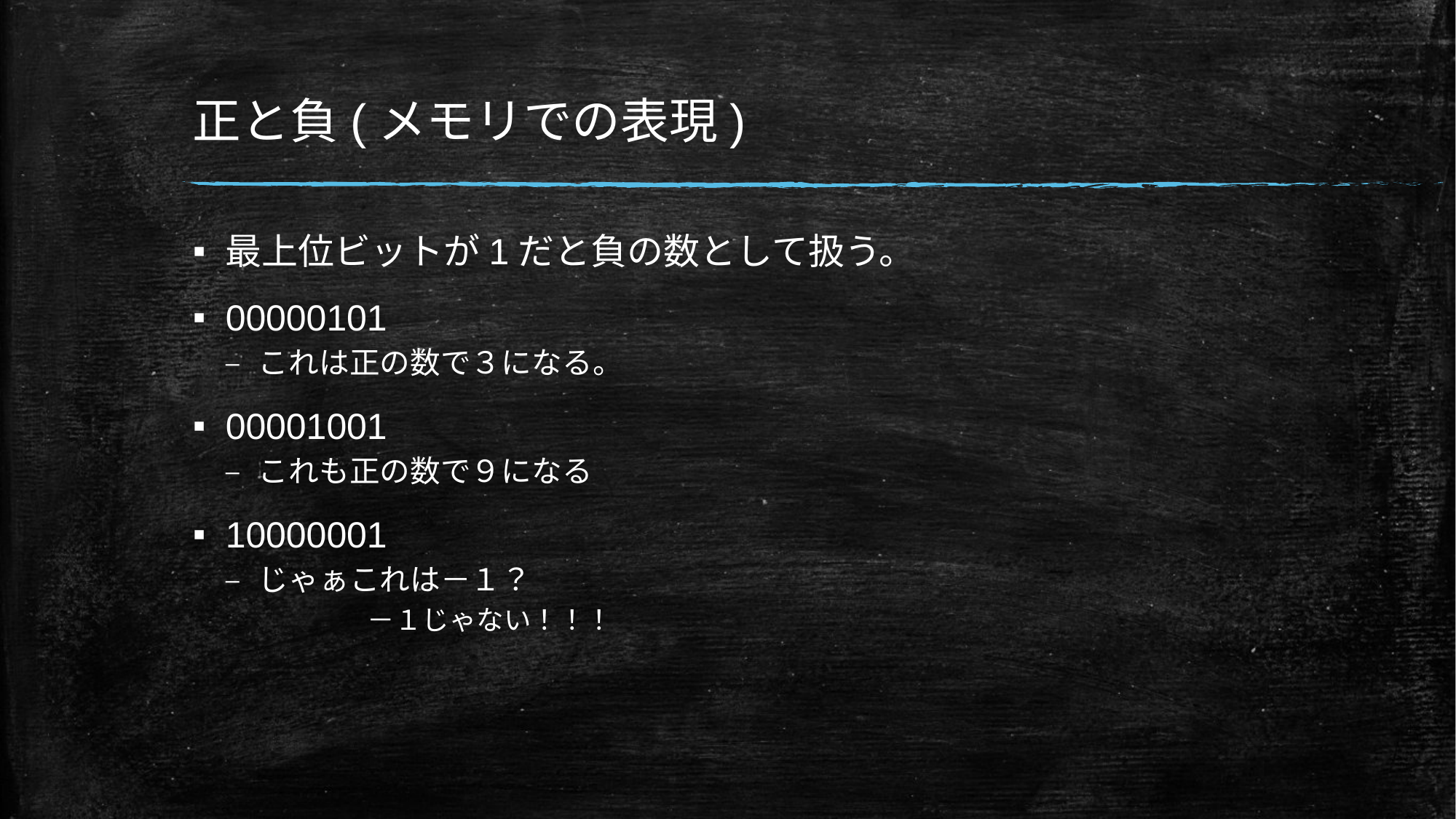

# 正と負(メモリでの表現)
最上位ビットが1だと負の数として扱う。
00000101
これは正の数で３になる。
00001001
これも正の数で９になる
10000001
じゃぁこれは－１？
	－１じゃない！！！